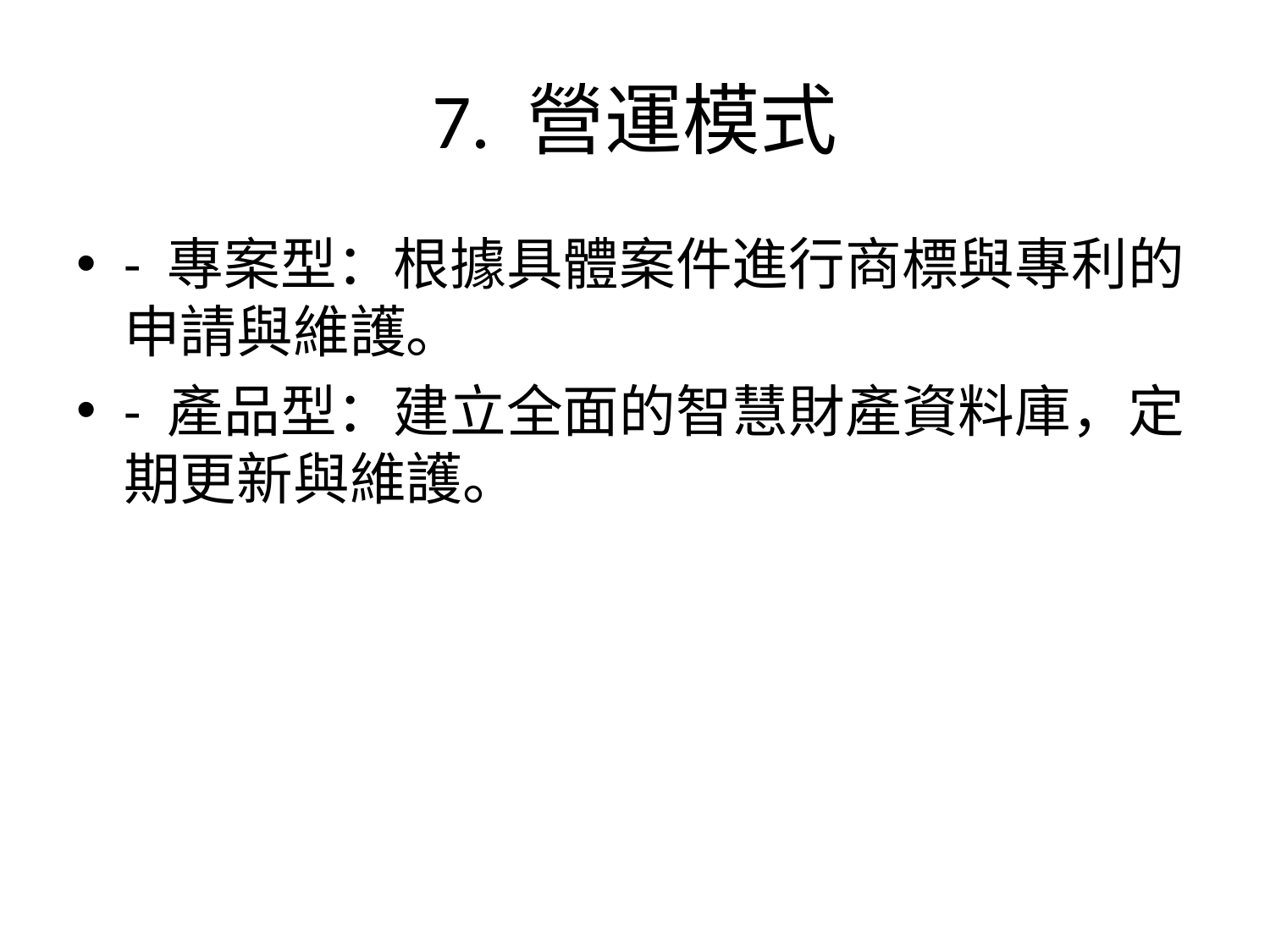

# 7. 營運模式
- 專案型：根據具體案件進行商標與專利的申請與維護。
- 產品型：建立全面的智慧財產資料庫，定期更新與維護。